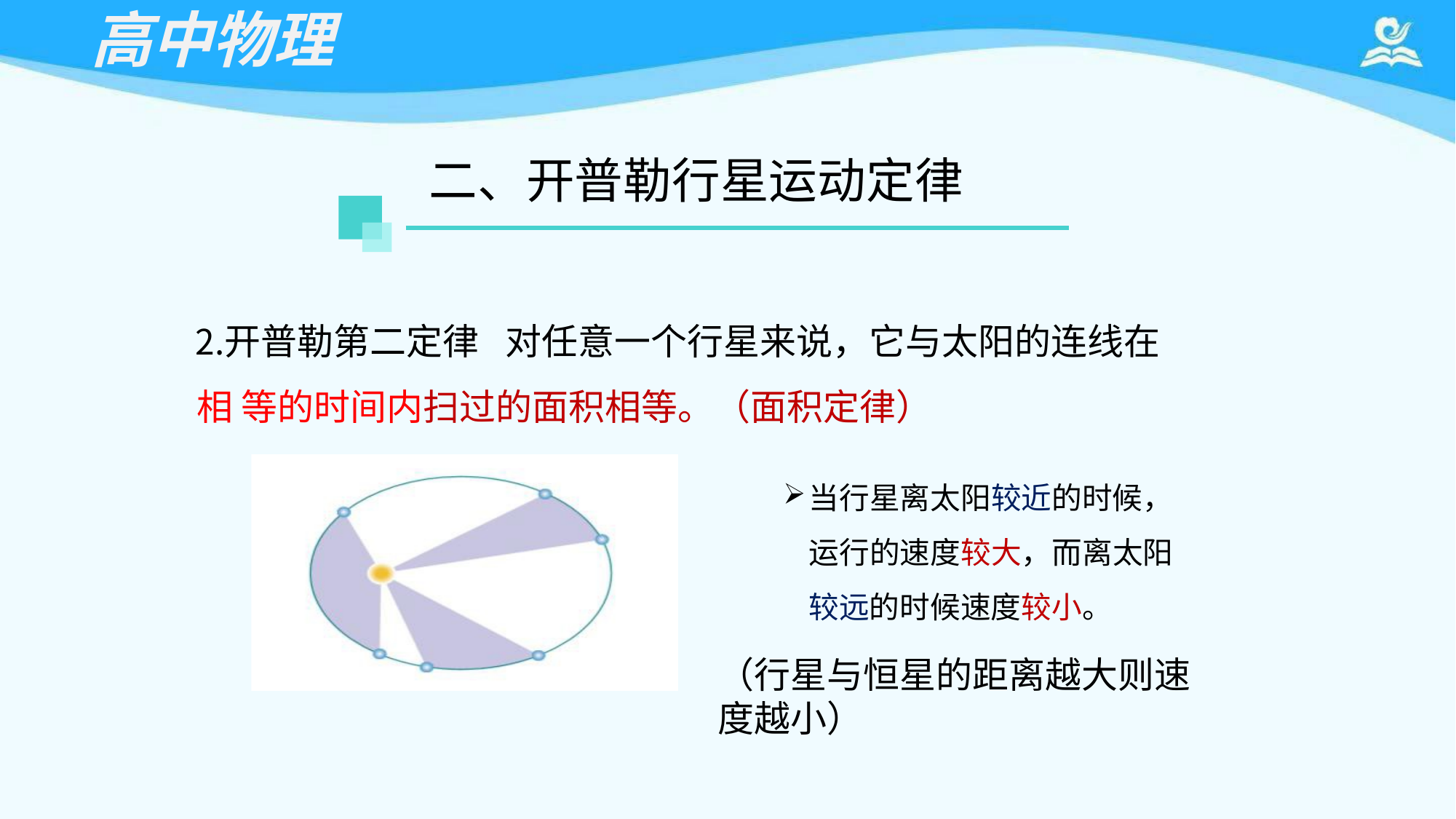

# 高中物理
二、开普勒行星运动定律

开普勒第二定律	对任意一个行星来说，它与太阳的连线在相 等的时间内扫过的面积相等。（面积定律）
当行星离太阳较近的时候， 运行的速度较大，而离太阳 较远的时候速度较小。
（行星与恒星的距离越大则速度越小）